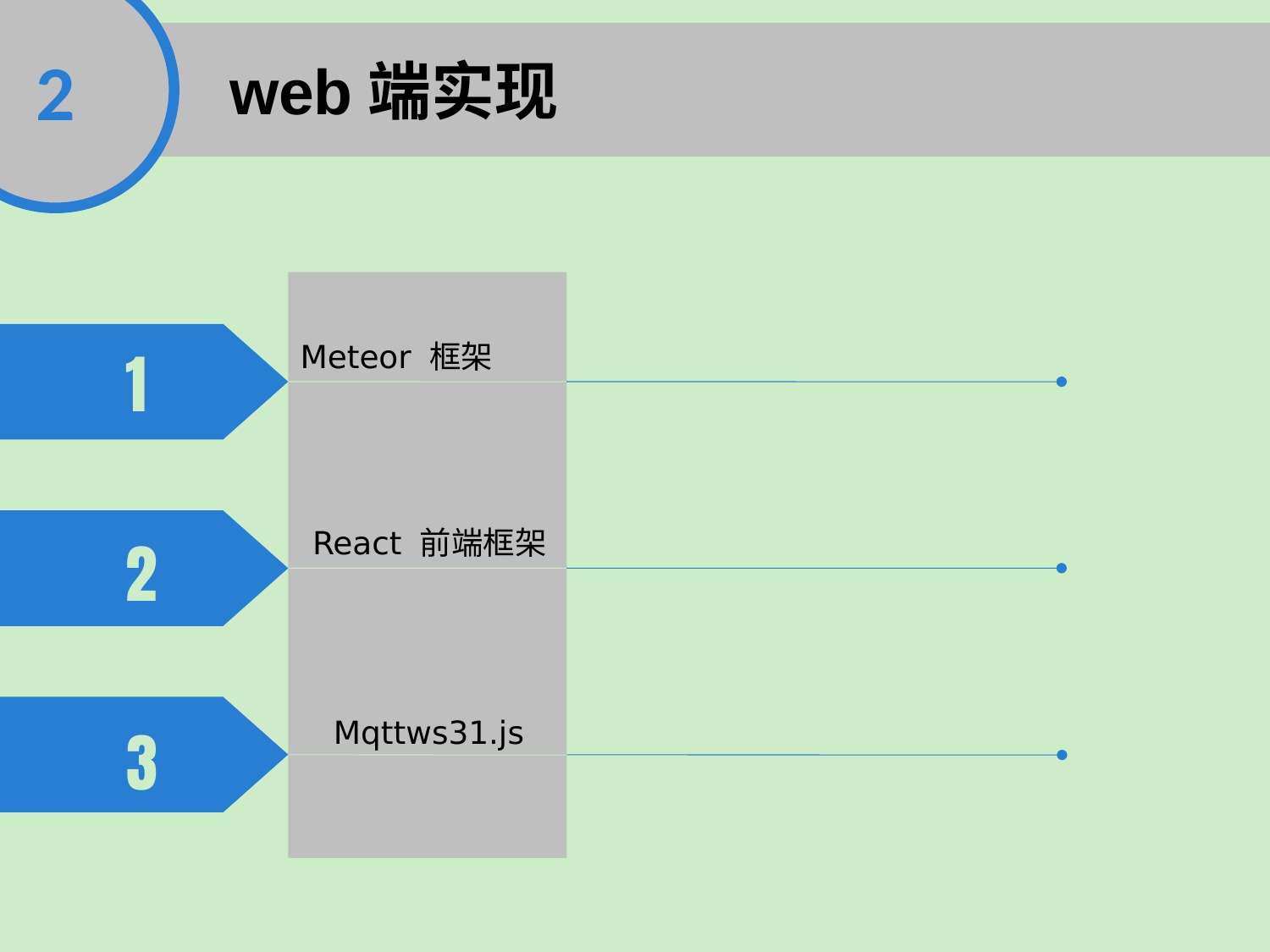

2

web端实现

1
Meteor 框架

2
React 前端框架

3
Mqttws31.js